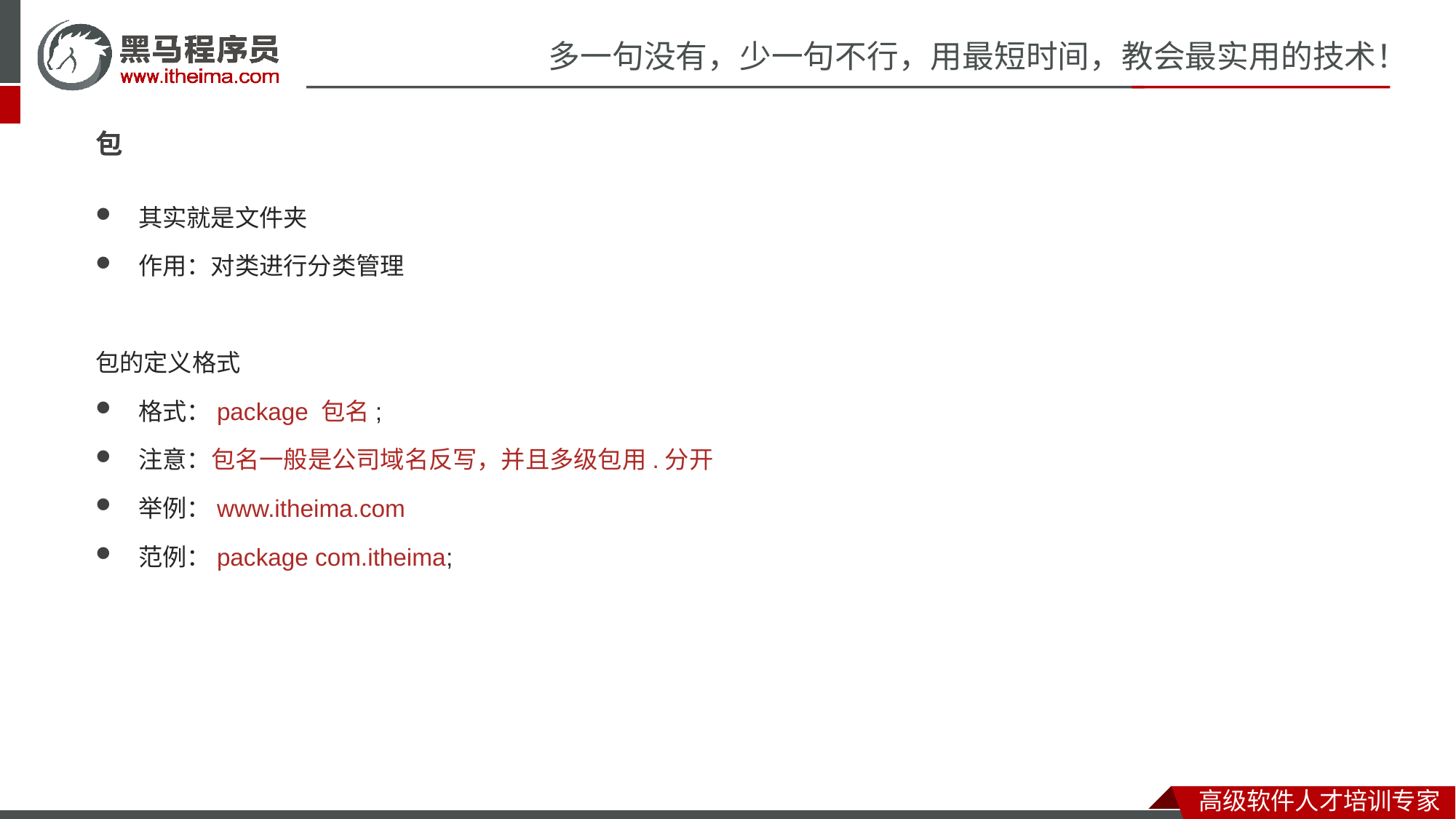

包
其实就是文件夹
作用：对类进行分类管理

包的定义格式
格式：package 包名;
注意：包名一般是公司域名反写，并且多级包用.分开
举例：www.itheima.com
范例：package com.itheima;